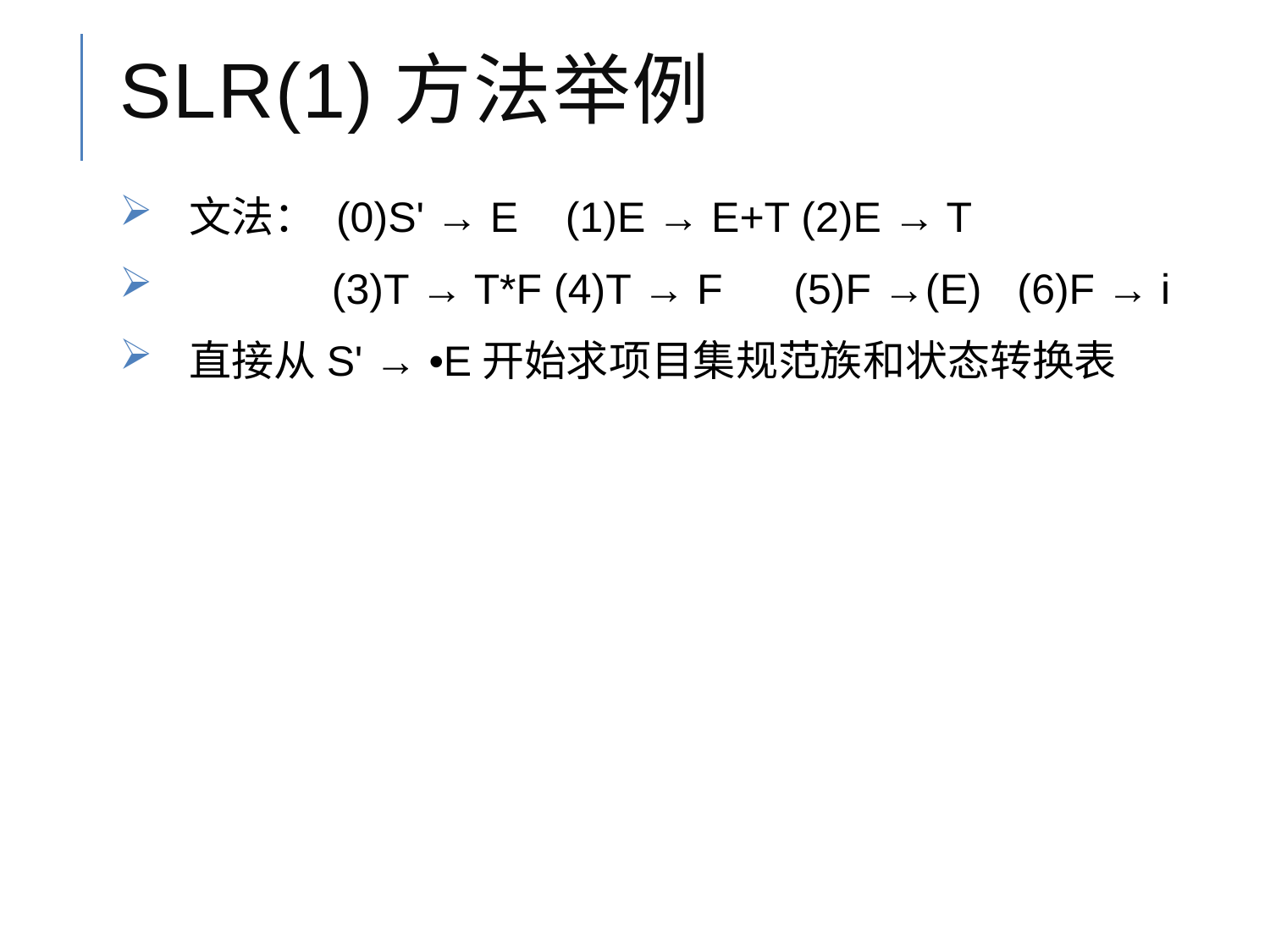

# SLR(1)方法举例
文法： (0)S' → E    (1)E → E+T (2)E → T
            (3)T → T*F (4)T → F      (5)F →(E)   (6)F → i
直接从S' → •E开始求项目集规范族和状态转换表

61